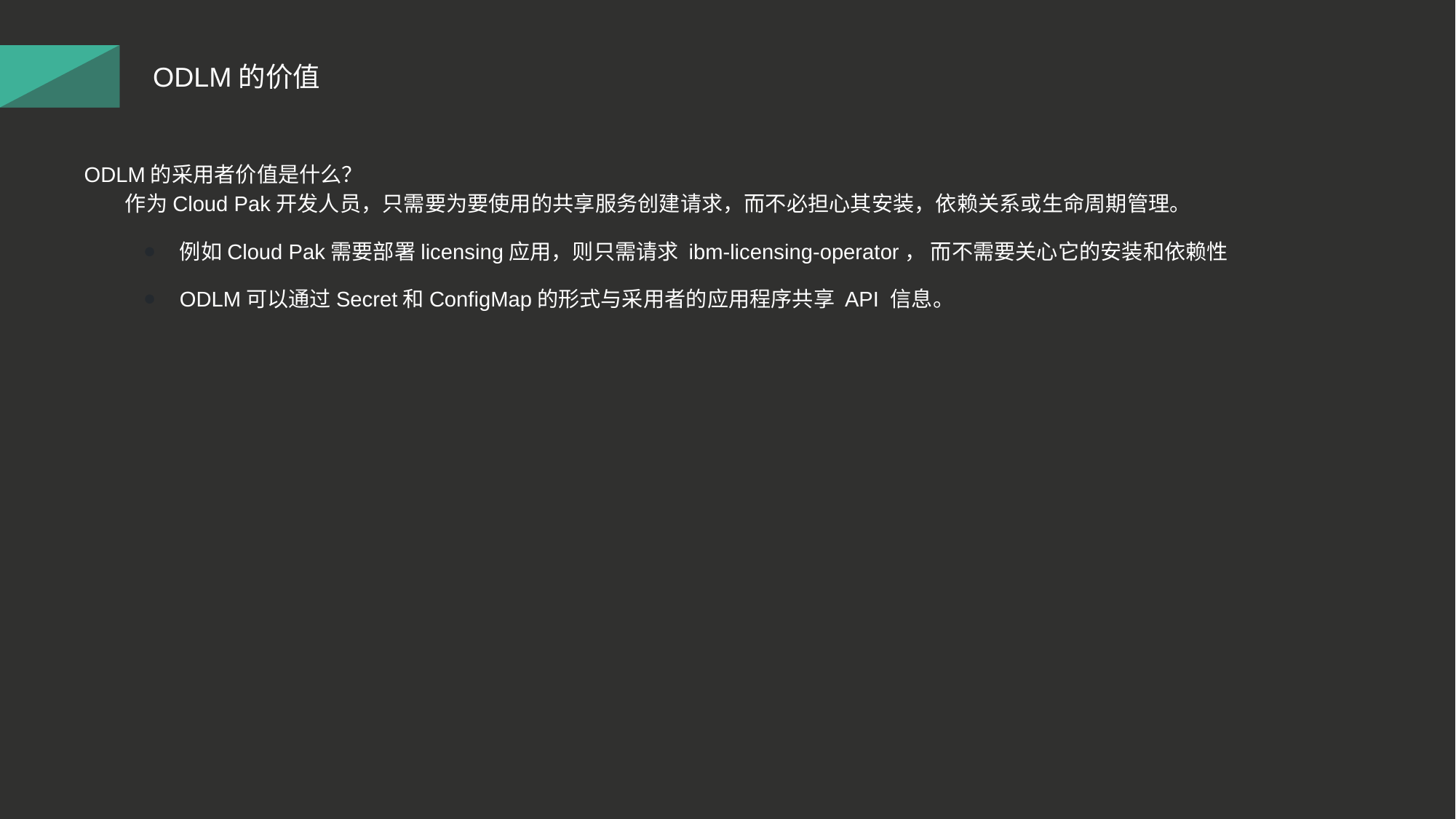

ODLM的价值
ODLM的采用者价值是什么？
作为Cloud Pak开发人员，只需要为要使用的共享服务创建请求，而不必担心其安装，依赖关系或生命周期管理。
例如Cloud Pak需要部署licensing应用，则只需请求 ibm-licensing-operator， 而不需要关心它的安装和依赖性
ODLM可以通过Secret和ConfigMap的形式与采用者的应用程序共享 API 信息。